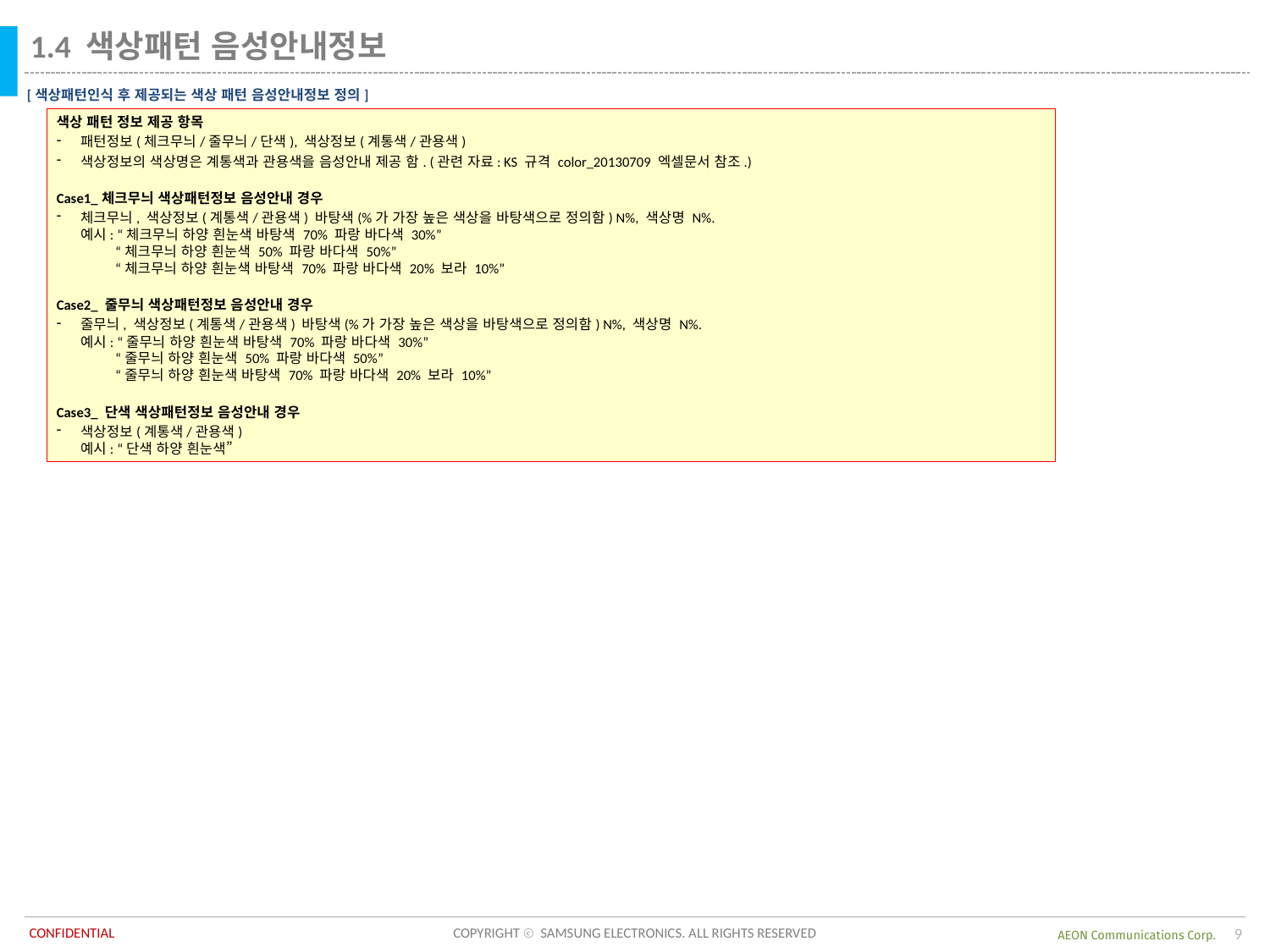

1.4 색상패턴 음성안내정보
[색상패턴인식 후 제공되는 색상 패턴 음성안내정보 정의]
색상 패턴 정보 제공 항목
패턴정보(체크무늬/줄무늬/단색), 색상정보(계통색/관용색)
색상정보의 색상명은 계통색과 관용색을 음성안내 제공 함. (관련 자료: KS 규격 color_20130709 엑셀문서 참조.)
Case1_체크무늬 색상패턴정보 음성안내 경우
체크무늬, 색상정보(계통색/관용색) 바탕색(%가 가장 높은 색상을 바탕색으로 정의함) N%, 색상명 N%.
예시: “체크무늬 하양 흰눈색 바탕색 70% 파랑 바다색 30%”
           “체크무늬 하양 흰눈색 50% 파랑 바다색 50%”
           “체크무늬 하양 흰눈색 바탕색 70% 파랑 바다색 20% 보라 10%”
Case2_ 줄무늬 색상패턴정보 음성안내 경우
줄무늬, 색상정보(계통색/관용색) 바탕색(%가 가장 높은 색상을 바탕색으로 정의함) N%, 색상명 N%.
예시: “줄무늬 하양 흰눈색 바탕색 70% 파랑 바다색 30%”
           “줄무늬 하양 흰눈색 50% 파랑 바다색 50%”
           “줄무늬 하양 흰눈색 바탕색 70% 파랑 바다색 20% 보라 10%”
Case3_ 단색 색상패턴정보 음성안내 경우
색상정보(계통색/관용색)
예시: “단색 하양 흰눈색”
9